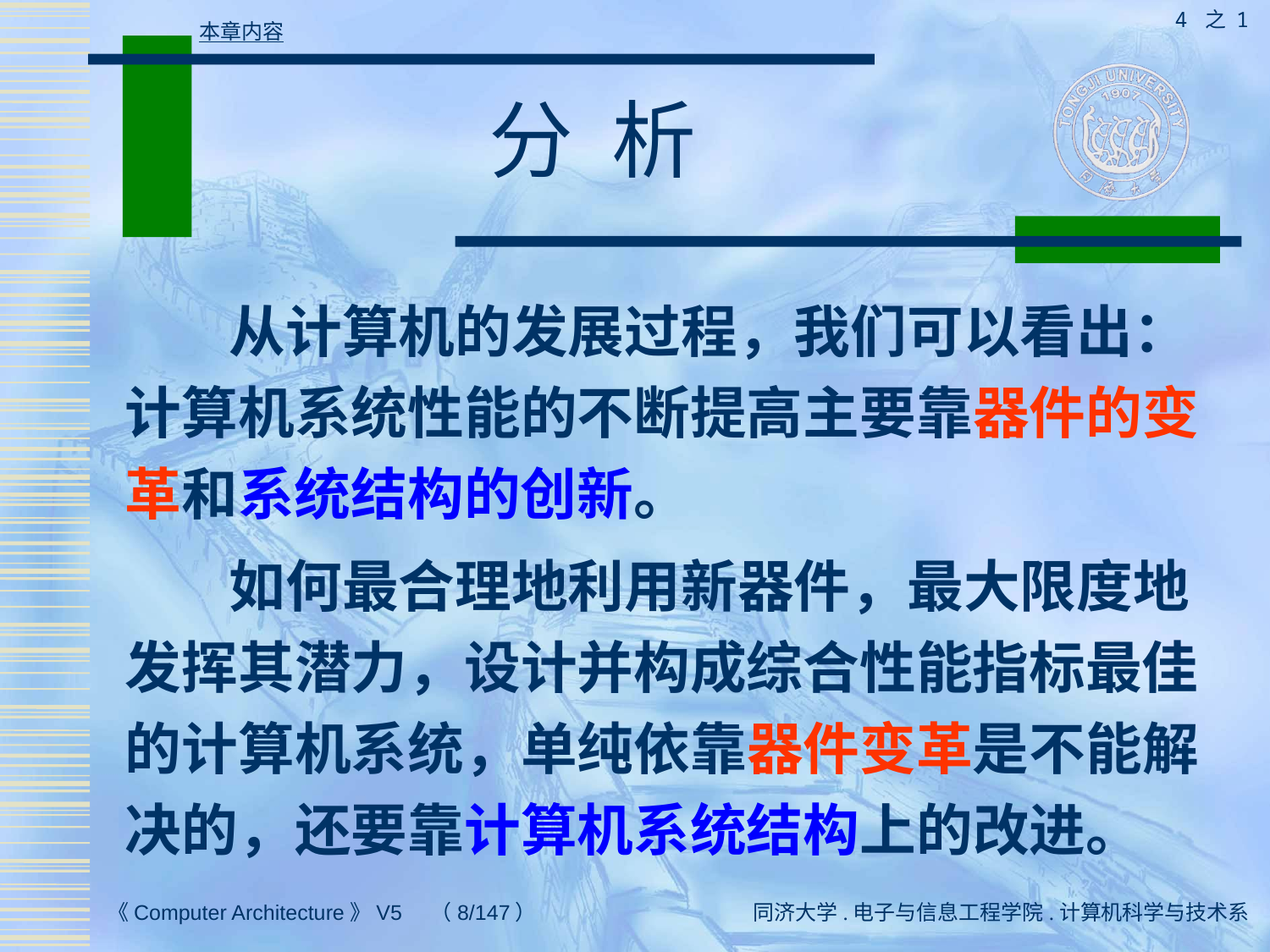

4 之 1
本章内容
# 分  析
       从计算机的发展过程，我们可以看出：计算机系统性能的不断提高主要靠器件的变革和系统结构的创新。
       如何最合理地利用新器件，最大限度地发挥其潜力，设计并构成综合性能指标最佳的计算机系统，单纯依靠器件变革是不能解决的，还要靠计算机系统结构上的改进。